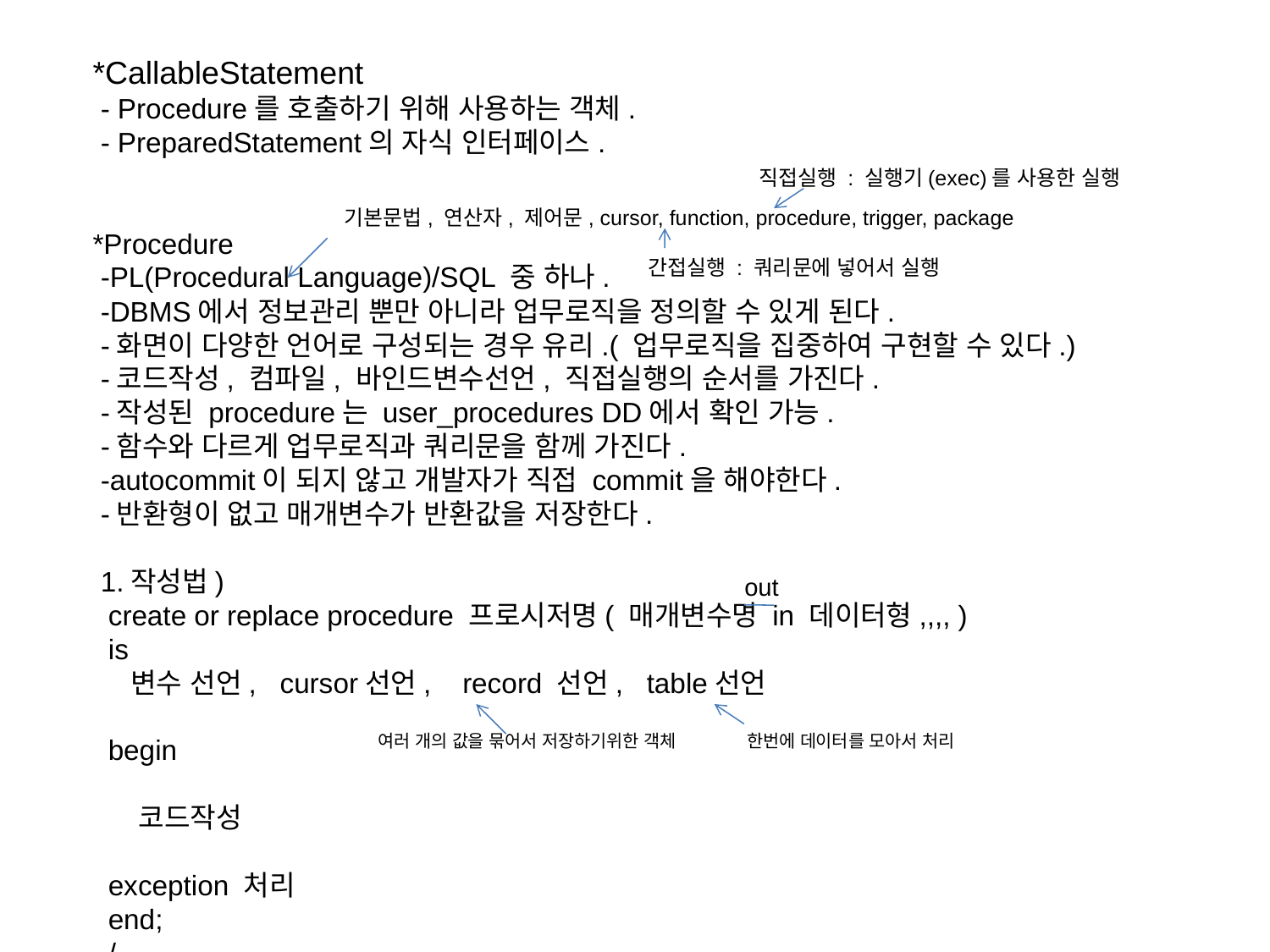

*CallableStatement
 - Procedure를 호출하기 위해 사용하는 객체.
 - PreparedStatement의 자식 인터페이스.

*Procedure
 -PL(Procedural Language)/SQL 중 하나.
 -DBMS에서 정보관리 뿐만 아니라 업무로직을 정의할 수 있게 된다.
 -화면이 다양한 언어로 구성되는 경우 유리.( 업무로직을 집중하여 구현할 수 있다.)
 -코드작성, 컴파일, 바인드변수선언, 직접실행의 순서를 가진다.
 -작성된 procedure는 user_procedures DD에서 확인 가능.
 -함수와 다르게 업무로직과 쿼리문을 함께 가진다.
 -autocommit이 되지 않고 개발자가 직접 commit을 해야한다.
 -반환형이 없고 매개변수가 반환값을 저장한다.

 1.작성법)
  create or replace procedure 프로시저명( 매개변수명 in 데이터형,,,, )
  is
    변수 선언,   cursor선언,    record 선언,   table선언

  begin

     코드작성

  exception 처리
  end;
  /
직접실행 : 실행기(exec)를 사용한 실행
기본문법, 연산자, 제어문, cursor, function, procedure, trigger, package
간접실행 : 쿼리문에 넣어서 실행
out
여러 개의 값을 묶어서 저장하기위한 객체
한번에 데이터를 모아서 처리